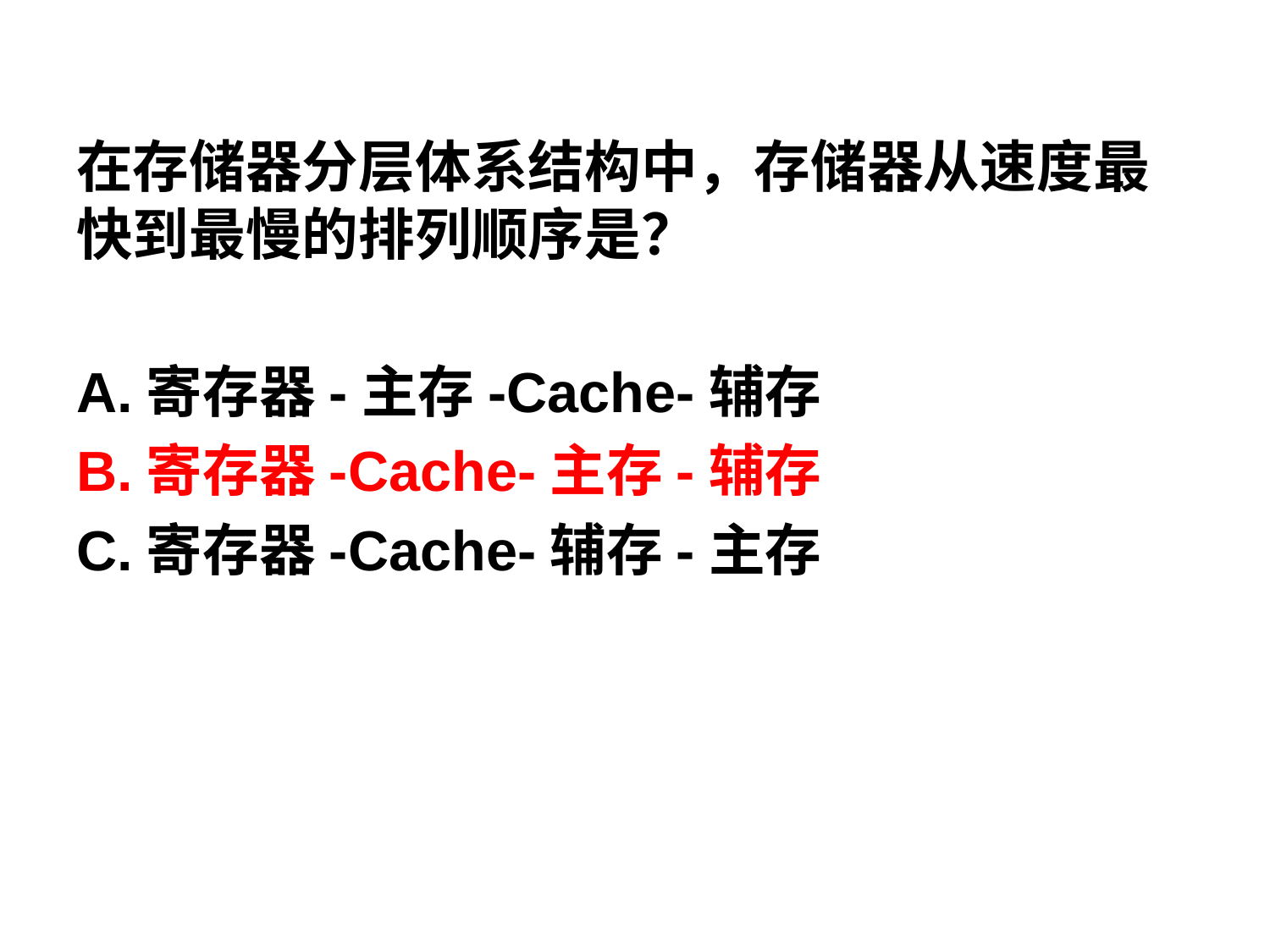

在存储器分层体系结构中，存储器从速度最快到最慢的排列顺序是？

A.寄存器-主存-Cache-辅存
B.寄存器-Cache-主存-辅存
C.寄存器-Cache-辅存-主存